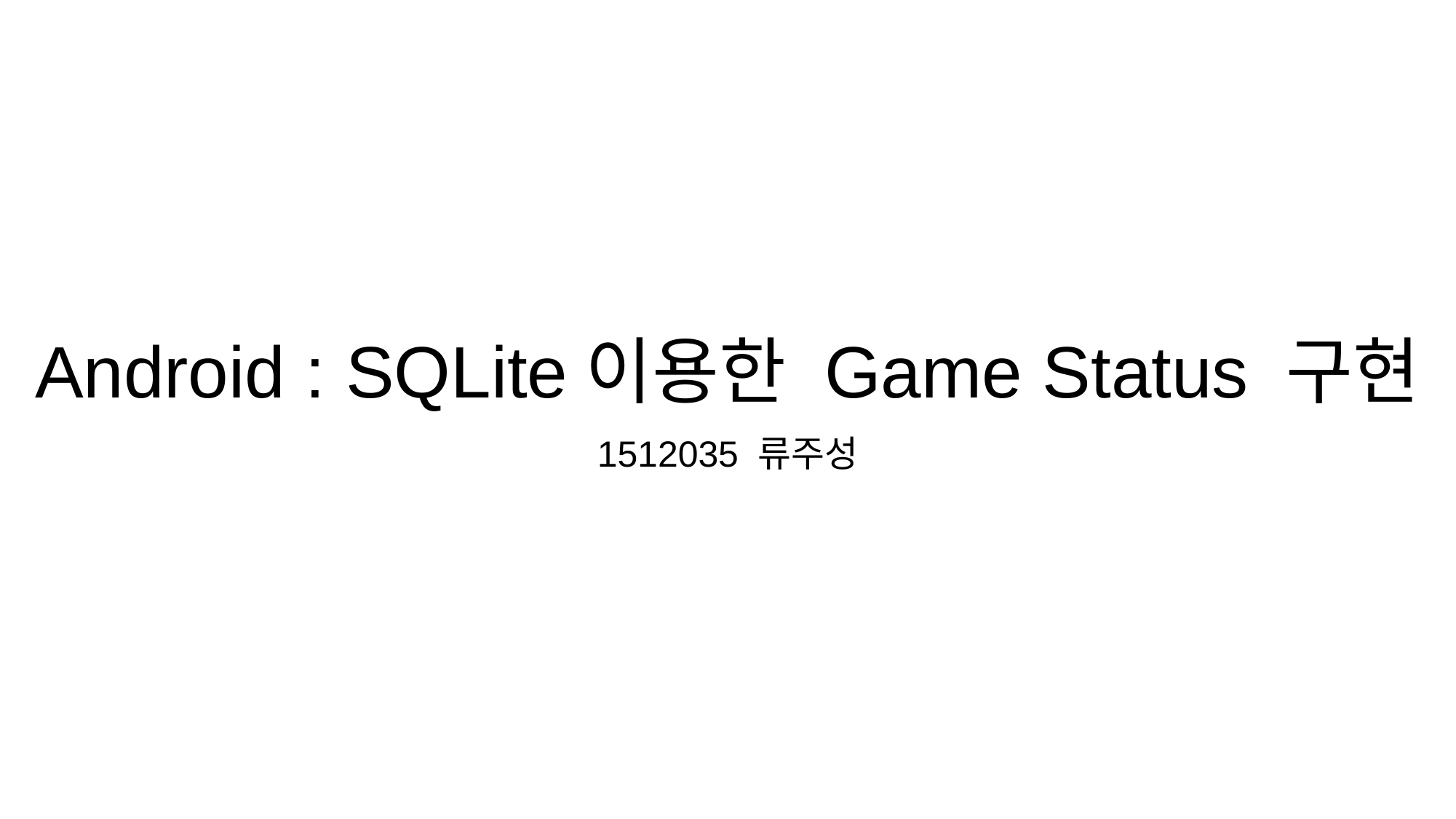

# Android : SQLite이용한 Game Status 구현
1512035 류주성